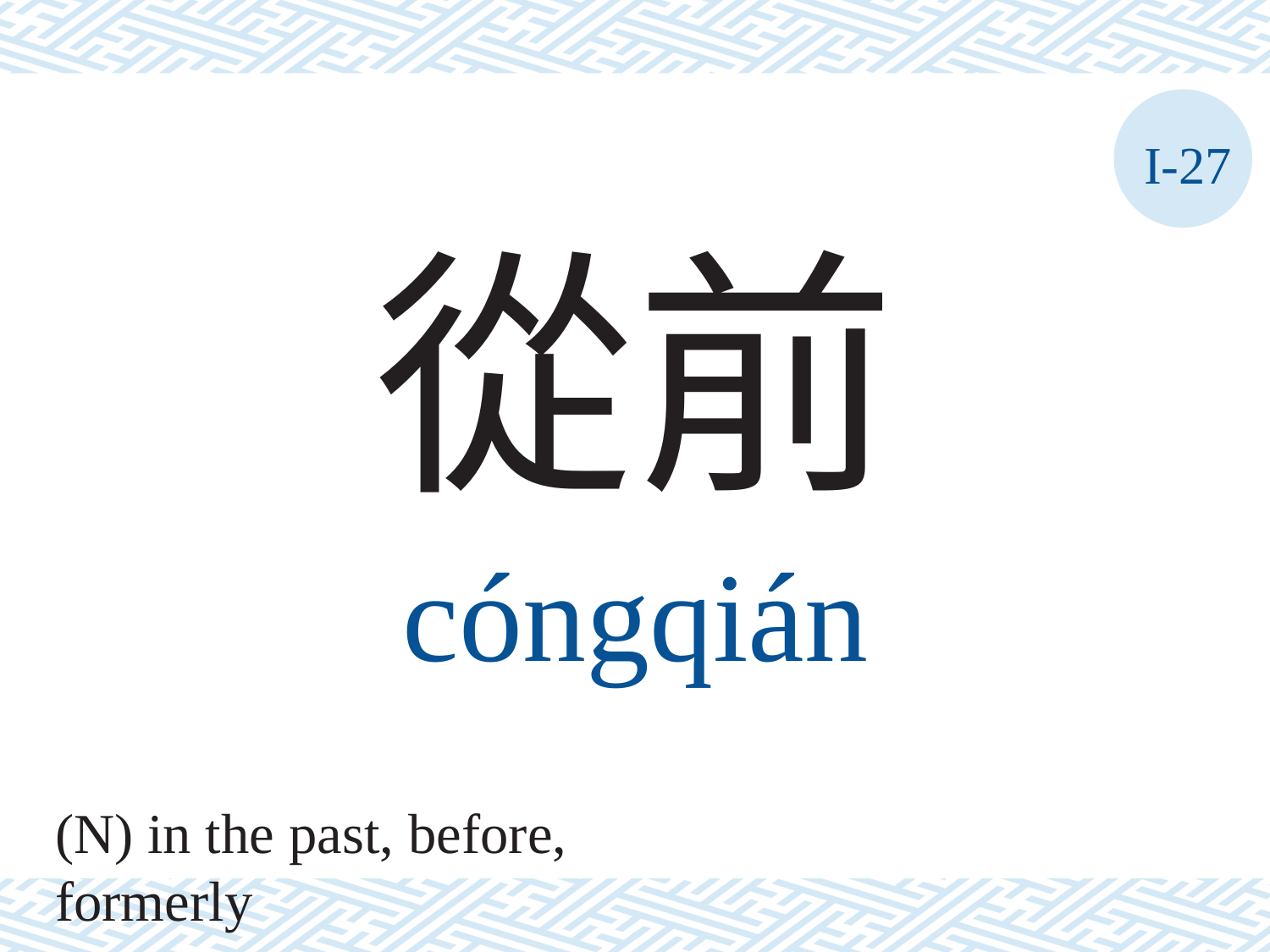

I-27
從前
cóngqián
(N) in the past, before, formerly